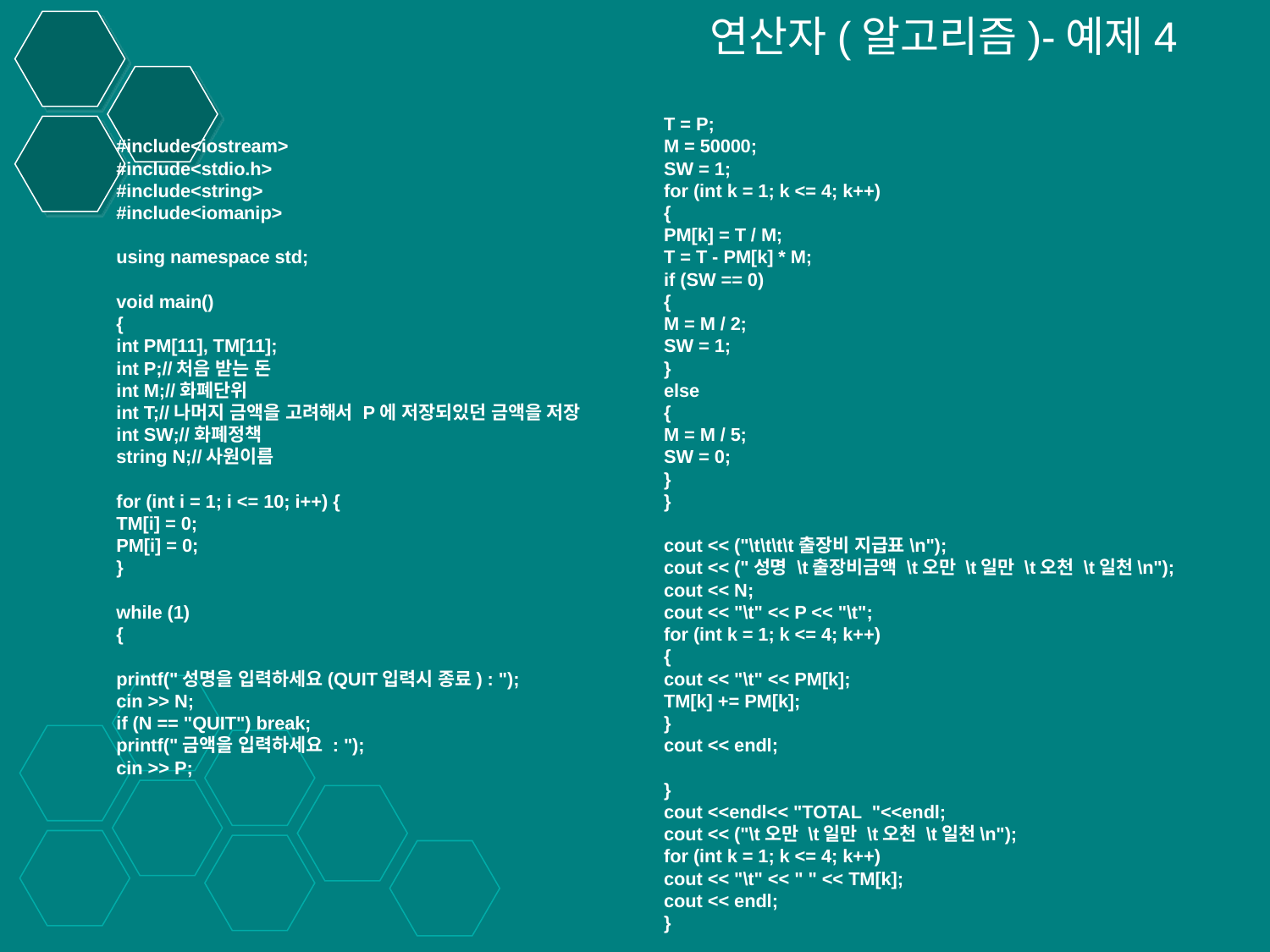

연산자(알고리즘)-예제4

#include<iostream>
#include<stdio.h>
#include<string>
#include<iomanip>

using namespace std;

void main()
{
int PM[11], TM[11];
int P;//처음 받는 돈
int M;//화폐단위
int T;//나머지 금액을 고려해서 P에 저장되있던 금액을 저장
int SW;//화폐정책
string N;//사원이름

for (int i = 1; i <= 10; i++) {
TM[i] = 0;
PM[i] = 0;
}

while (1)
{

printf("성명을 입력하세요(QUIT입력시 종료) : ");
cin >> N;
if (N == "QUIT") break;
printf("금액을 입력하세요 : ");
cin >> P;

T = P;
M = 50000;
SW = 1;
for (int k = 1; k <= 4; k++)
{
PM[k] = T / M;
T = T - PM[k] * M;
if (SW == 0)
{
M = M / 2;
SW = 1;
}
else
{
M = M / 5;
SW = 0;
}
}

cout << ("\t\t\t\t출장비 지급표\n");
cout << ("성명 \t출장비금액 \t오만 \t일만 \t오천 \t일천\n");
cout << N;
cout << "\t" << P << "\t";
for (int k = 1; k <= 4; k++)
{
cout << "\t" << PM[k];
TM[k] += PM[k];
}
cout << endl;

}
cout <<endl<< "TOTAL  "<<endl;
cout << ("\t오만 \t일만 \t오천 \t일천\n");
for (int k = 1; k <= 4; k++)
cout << "\t" << " " << TM[k];
cout << endl;
}